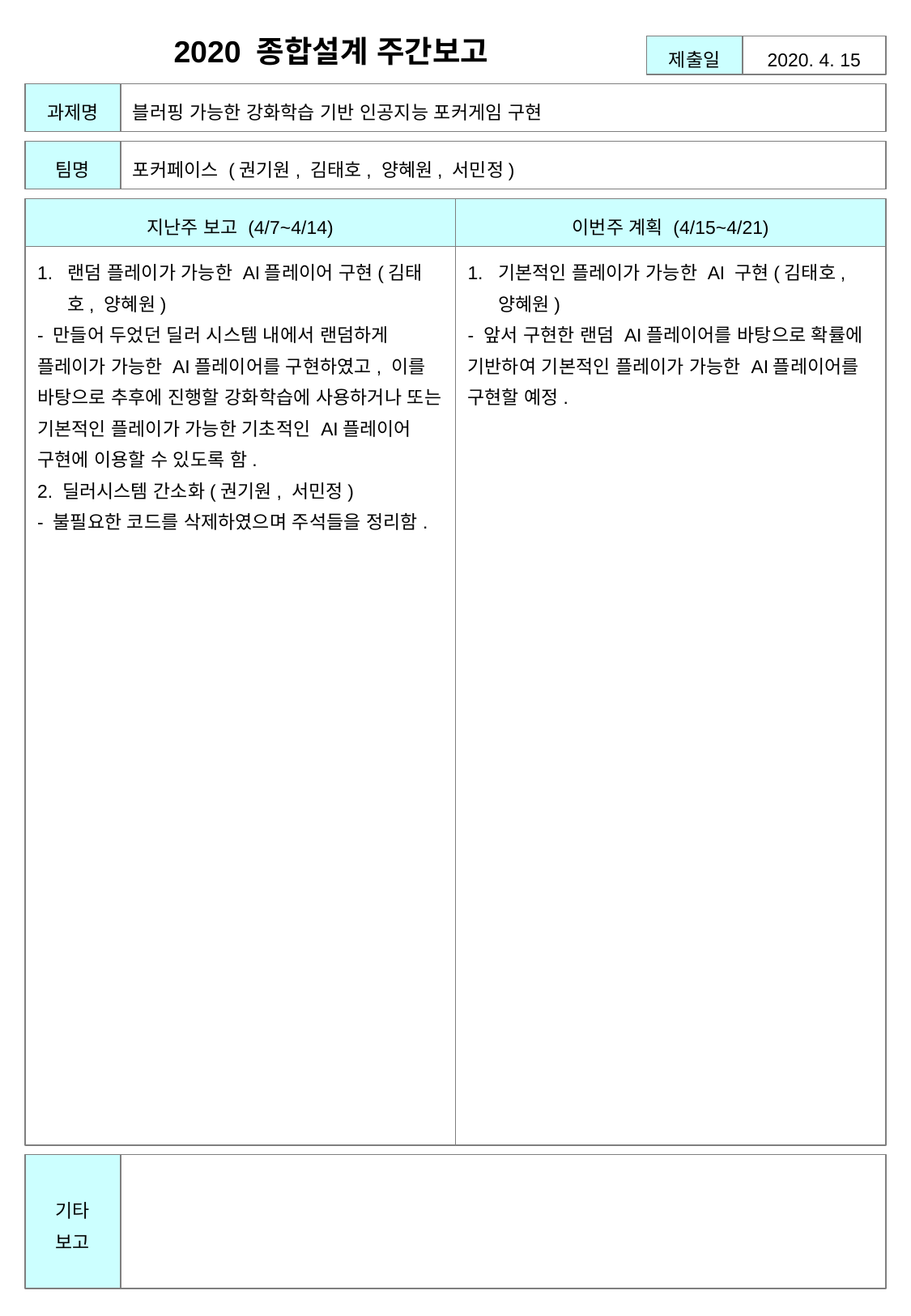

2020 종합설계 주간보고
제출일
2020. 4. 15
과제명
블러핑 가능한 강화학습 기반 인공지능 포커게임 구현
팀명
포커페이스 (권기원, 김태호, 양혜원, 서민정)
지난주 보고 (4/7~4/14)
이번주 계획 (4/15~4/21)
랜덤 플레이가 가능한 AI플레이어 구현(김태호, 양혜원)
- 만들어 두었던 딜러 시스템 내에서 랜덤하게 플레이가 가능한 AI플레이어를 구현하였고, 이를 바탕으로 추후에 진행할 강화학습에 사용하거나 또는 기본적인 플레이가 가능한 기초적인 AI플레이어 구현에 이용할 수 있도록 함.
2. 딜러시스템 간소화(권기원, 서민정)
- 불필요한 코드를 삭제하였으며 주석들을 정리함.
기본적인 플레이가 가능한 AI 구현(김태호, 양혜원)
- 앞서 구현한 랜덤 AI플레이어를 바탕으로 확률에 기반하여 기본적인 플레이가 가능한 AI플레이어를 구현할 예정.
기타
보고